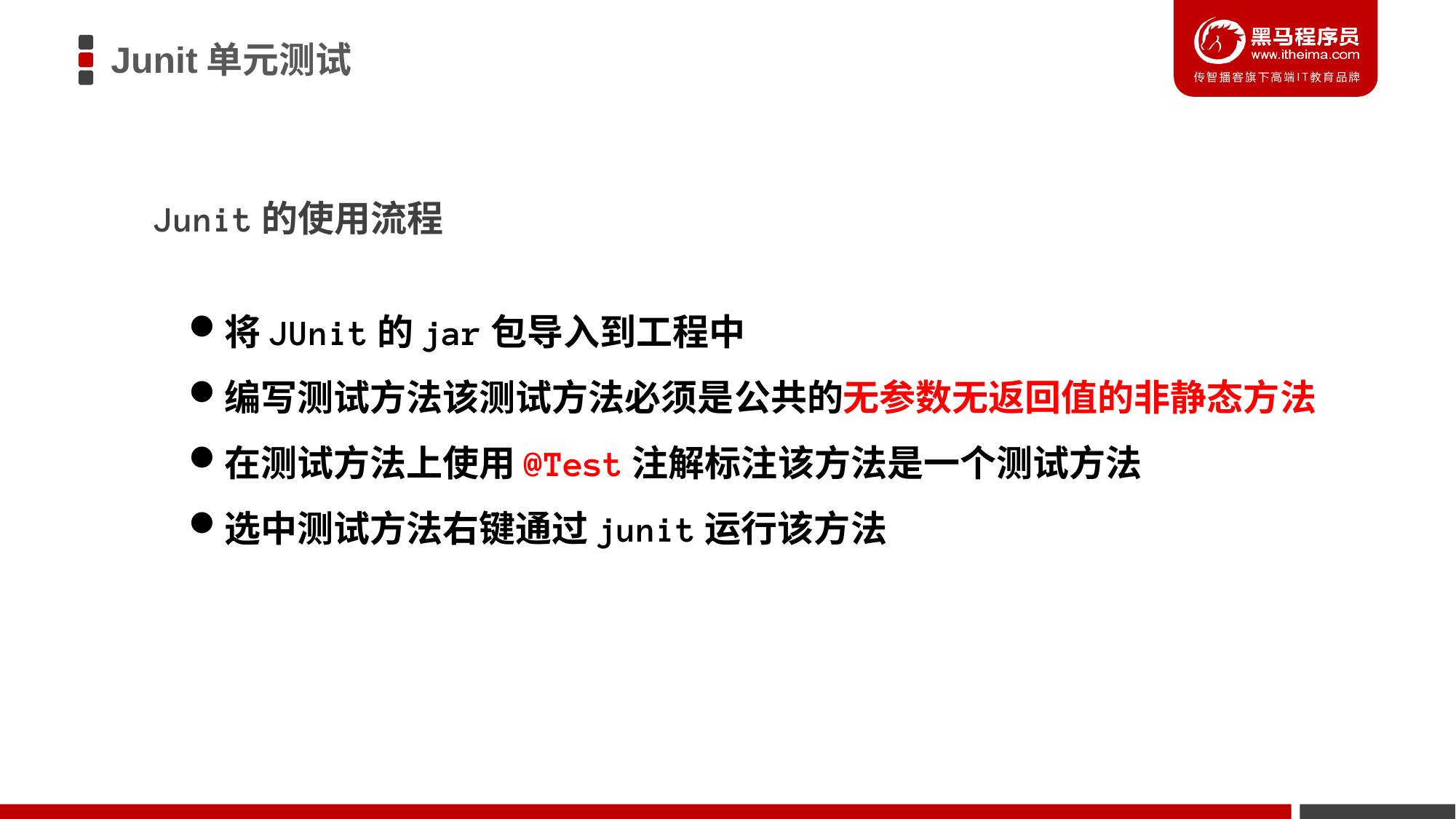

Junit单元测试
Junit的使用流程
将JUnit的jar包导入到工程中
编写测试方法该测试方法必须是公共的无参数无返回值的非静态方法
在测试方法上使用@Test注解标注该方法是一个测试方法
选中测试方法右键通过junit运行该方法